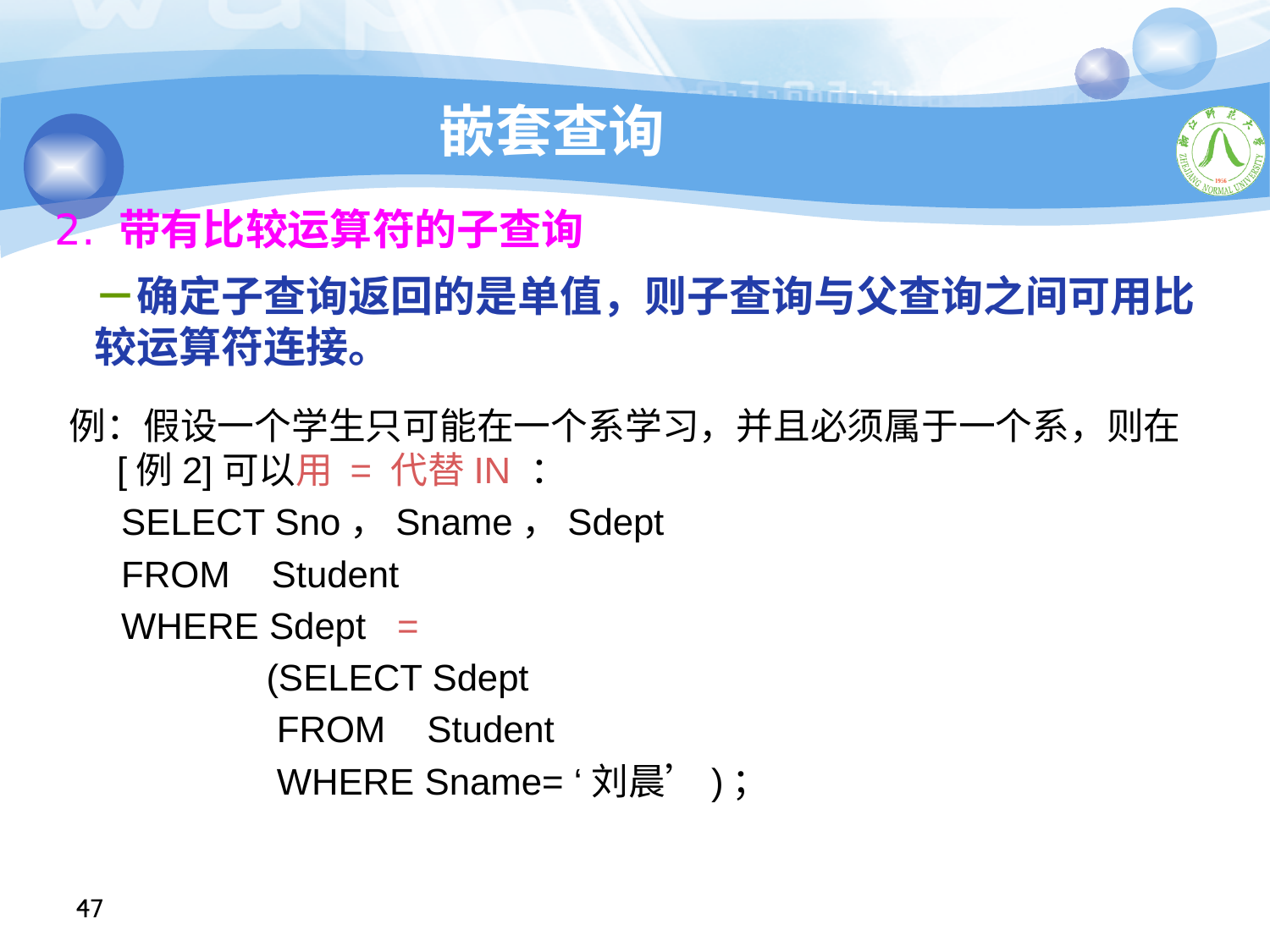

嵌套查询
2. 带有比较运算符的子查询
－确定子查询返回的是单值，则子查询与父查询之间可用比较运算符连接。

例：假设一个学生只可能在一个系学习，并且必须属于一个系，则在[例2]可以用 = 代替IN ：
     SELECT Sno，Sname，Sdept
     FROM    Student
     WHERE Sdept   =
                   (SELECT Sdept
                    FROM    Student
                    WHERE Sname= ‘刘晨’)；

47